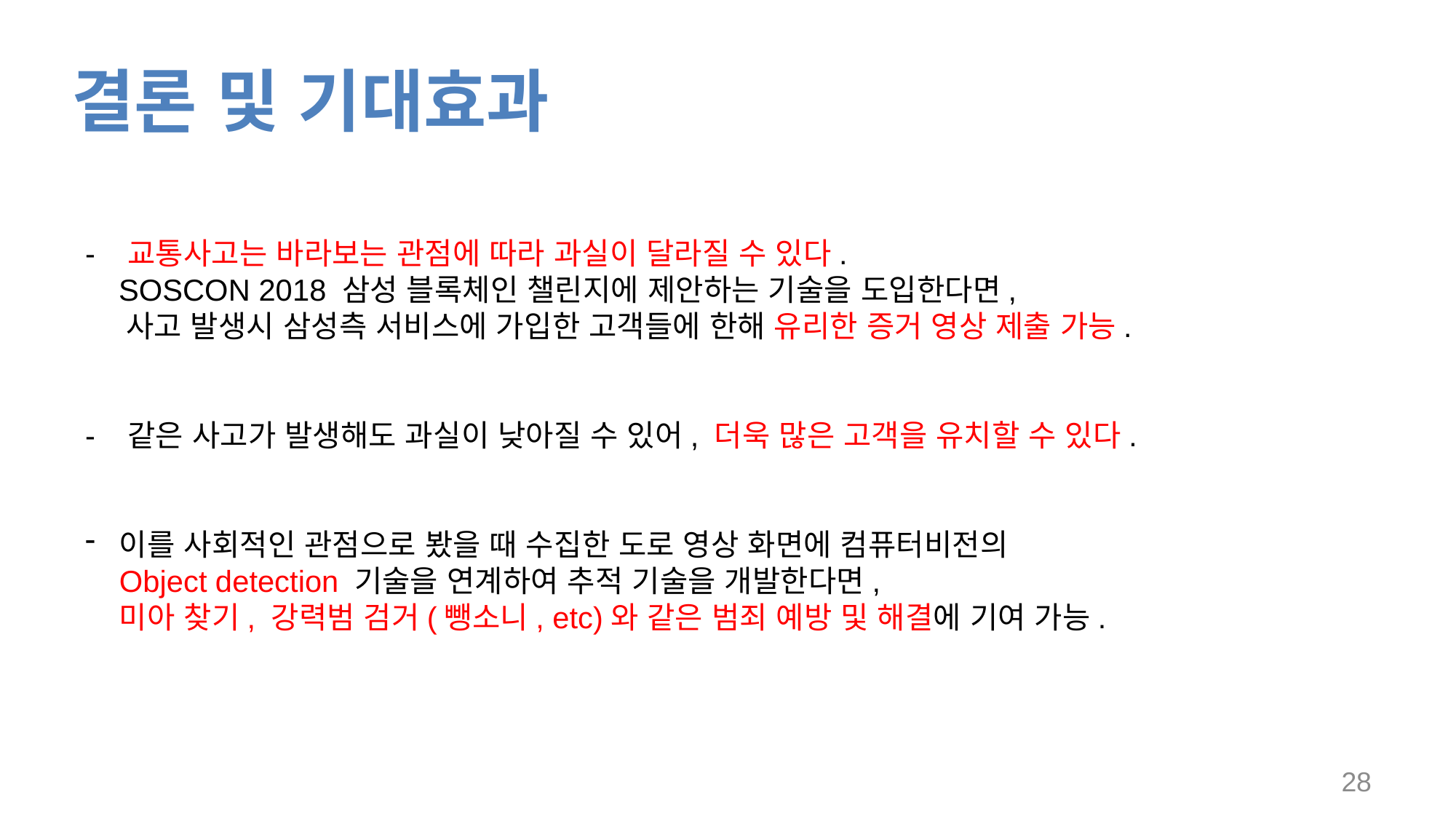

# 결론 및 기대효과
-   교통사고는 바라보는 관점에 따라 과실이 달라질 수 있다.
    SOSCON 2018 삼성 블록체인 챌린지에 제안하는 기술을 도입한다면,
    사고 발생시 삼성측 서비스에 가입한 고객들에 한해 유리한 증거 영상 제출 가능.

-   같은 사고가 발생해도 과실이 낮아질 수 있어, 더욱 많은 고객을 유치할 수 있다.

이를 사회적인 관점으로 봤을 때 수집한 도로 영상 화면에 컴퓨터비전의
Object detection 기술을 연계하여 추적 기술을 개발한다면,
미아 찾기, 강력범 검거(뺑소니, etc)와 같은 범죄 예방 및 해결에 기여 가능.
28